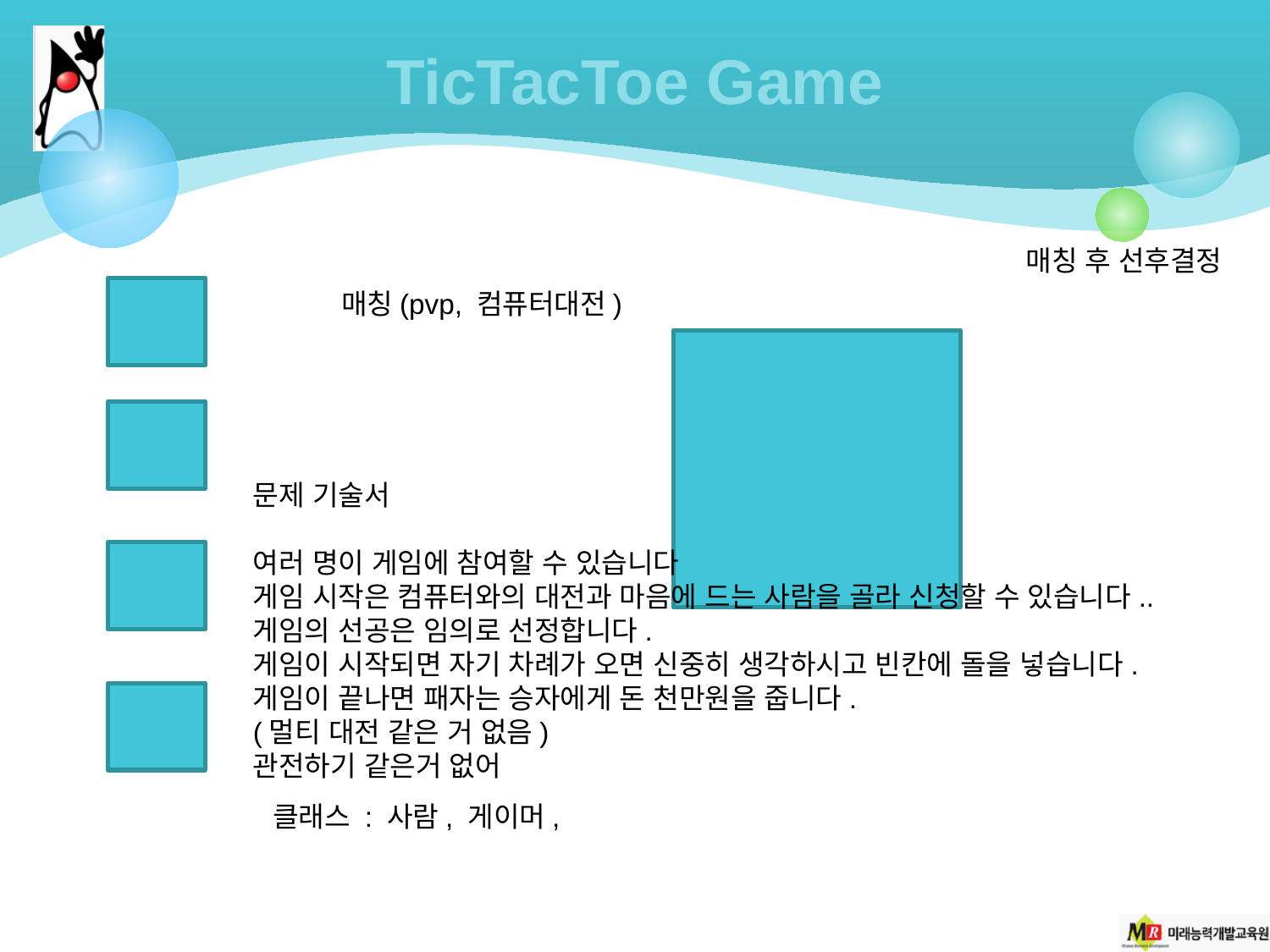

# TicTacToe Game
매칭 후 선후결정

매칭(pvp, 컴퓨터대전)

문제 기술서

여러 명이 게임에 참여할 수 있습니다
게임 시작은 컴퓨터와의 대전과 마음에 드는 사람을 골라 신청할 수 있습니다..
게임의 선공은 임의로 선정합니다.
게임이 시작되면 자기 차례가 오면 신중히 생각하시고 빈칸에 돌을 넣습니다.
게임이 끝나면 패자는 승자에게 돈 천만원을 줍니다.
(멀티 대전 같은 거 없음)
관전하기 같은거 없어

클래스 : 사람, 게이머,